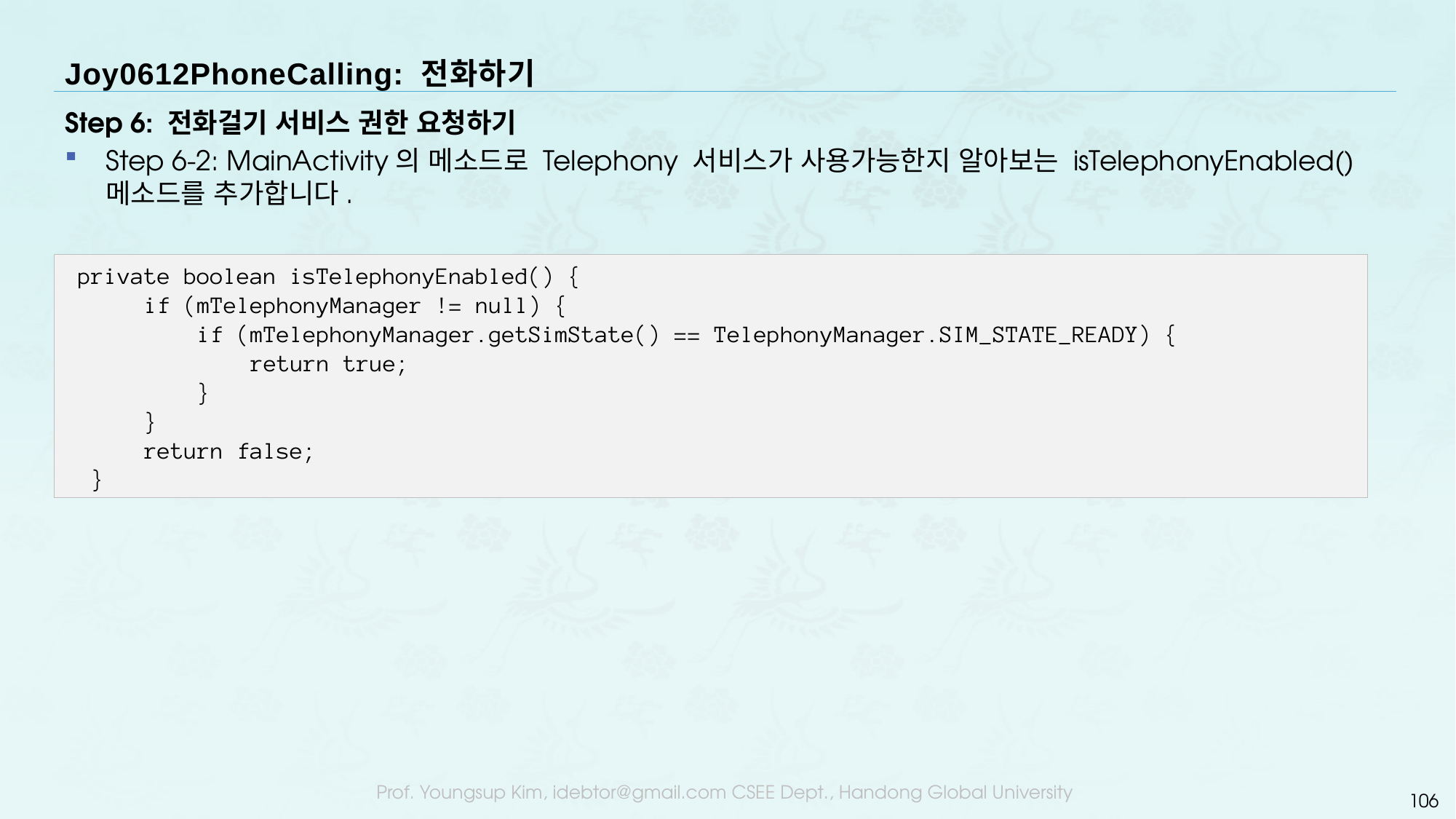

# Joy0612PhoneCalling: 전화하기
Step 6: 전화걸기 서비스 권한 요청하기
Step 6-2: MainActivity의 메소드로 Telephony 서비스가 사용가능한지 알아보는 isTelephonyEnabled() 메소드를 추가합니다.

 private boolean isTelephonyEnabled() {
      if (mTelephonyManager != null) {
          if (mTelephonyManager.getSimState() == TelephonyManager.SIM_STATE_READY) {
              return true;
          }
      }
      return false;
  }
106